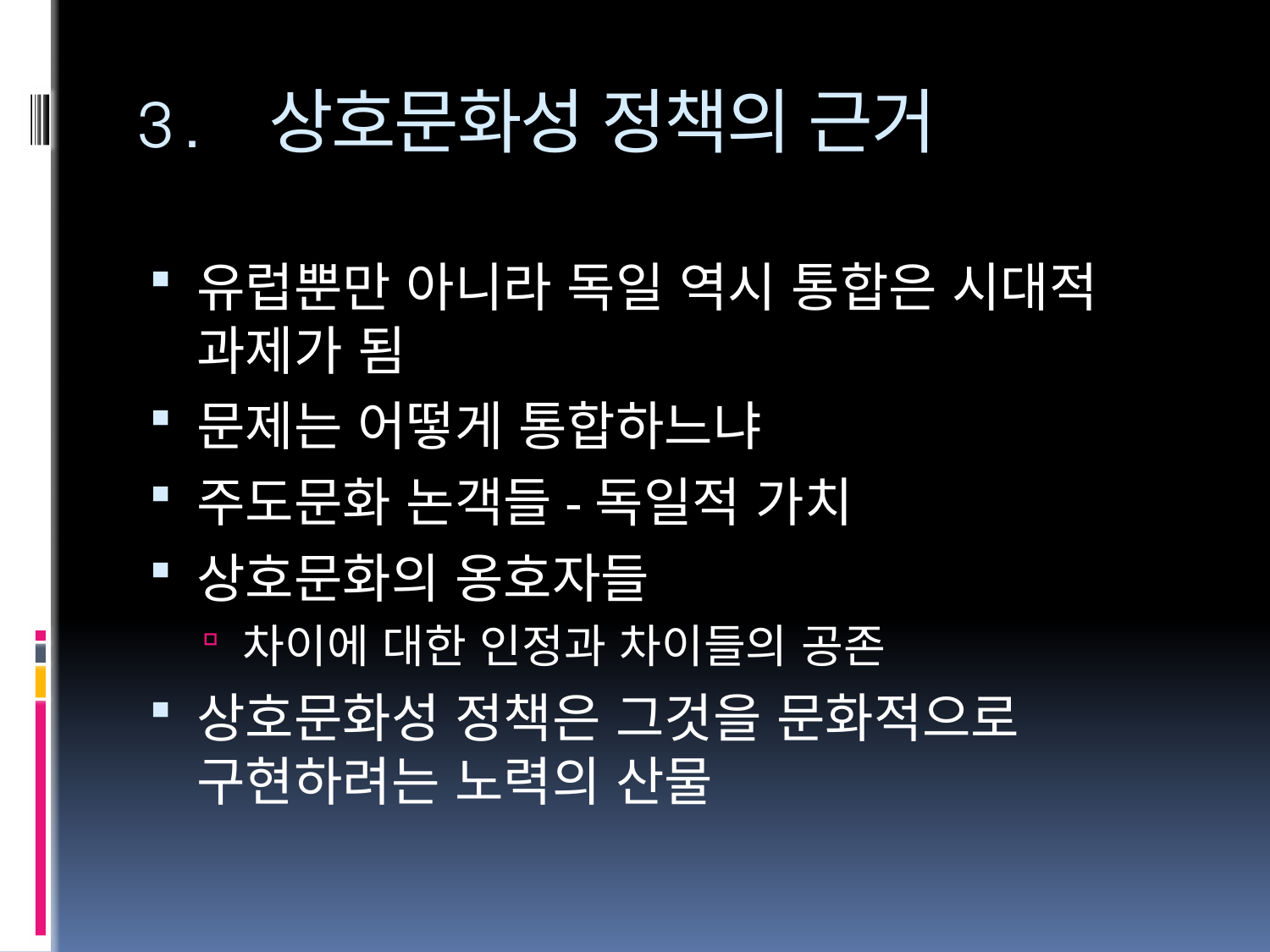

# 3. 상호문화성 정책의 근거
유럽뿐만 아니라 독일 역시 통합은 시대적 과제가 됨
문제는 어떻게 통합하느냐
주도문화 논객들-독일적 가치
상호문화의 옹호자들
차이에 대한 인정과 차이들의 공존
상호문화성 정책은 그것을 문화적으로 구현하려는 노력의 산물